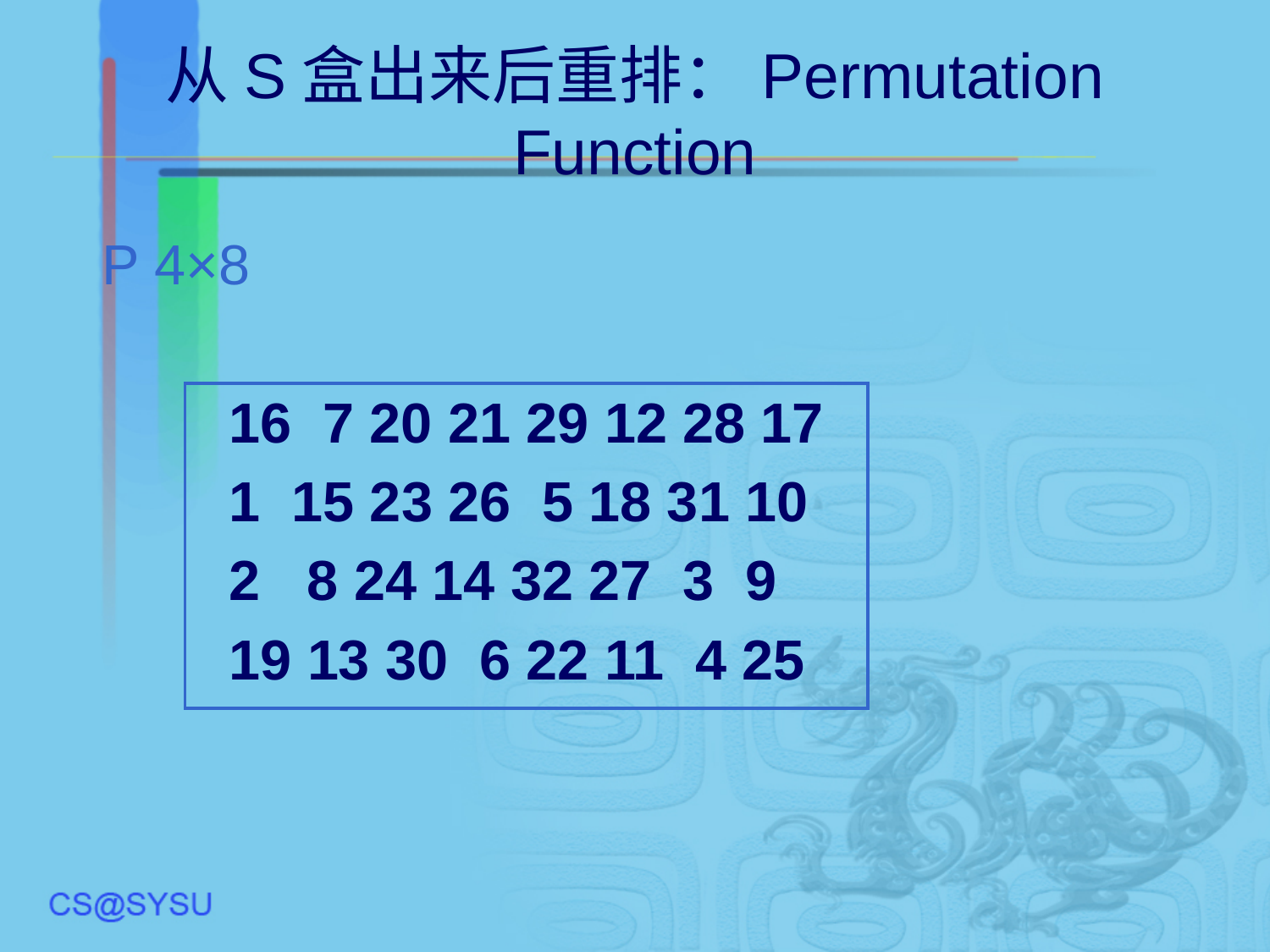

# 从S盒出来后重排：Permutation Function
	P 4×8

		16  7 20 21 29 12 28 17
 		1  15 23 26  5 18 31 10
 		2   8 24 14 32 27  3  9
		19 13 30  6 22 11  4 25